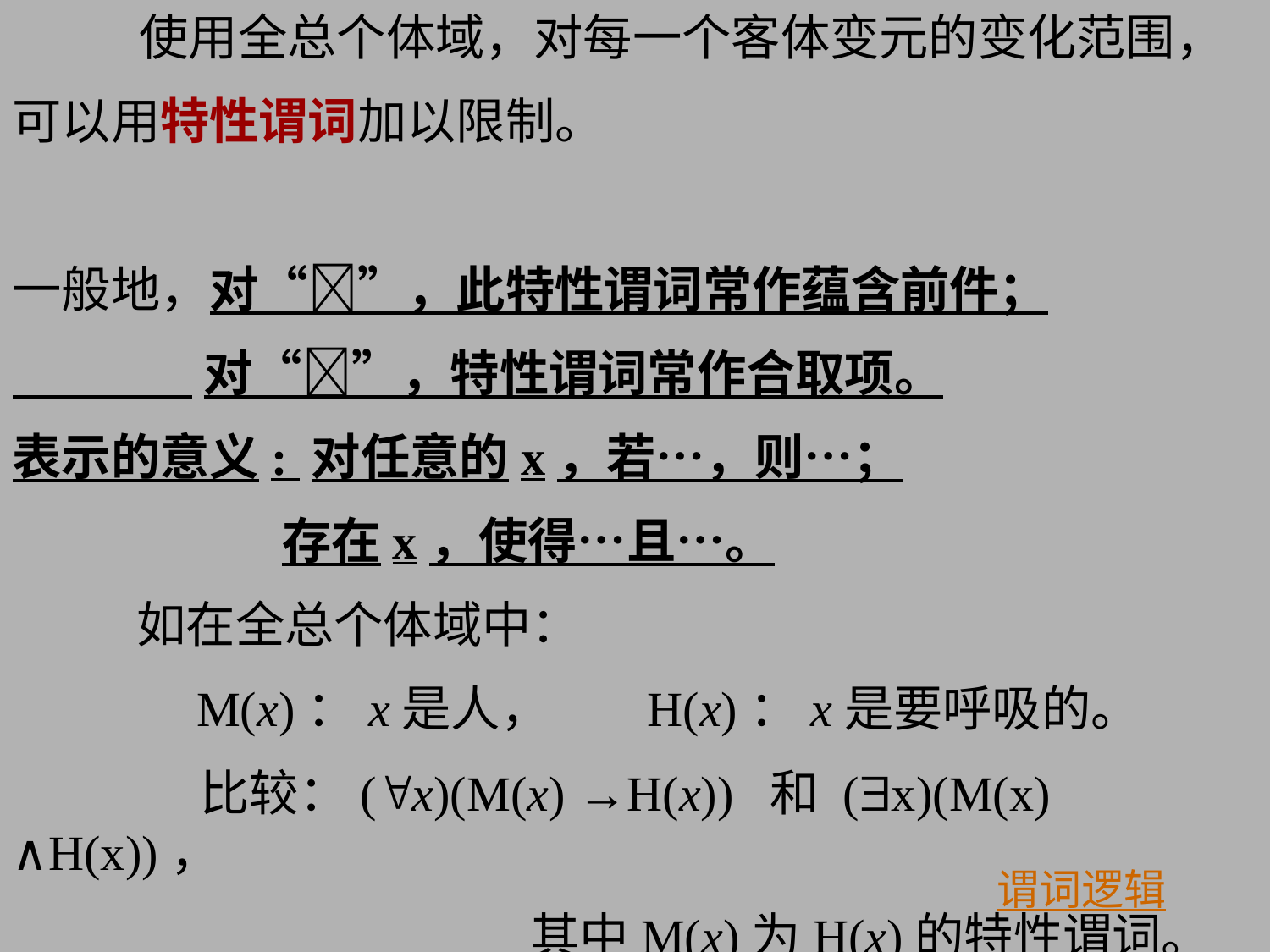

使用全总个体域，对每一个客体变元的变化范围，
可以用特性谓词加以限制。

一般地，对“∀”，此特性谓词常作蕴含前件；
                对“∃”，特性谓词常作合取项。
表示的意义: 对任意的x，若…，则…；
                       存在x，使得…且…。
            如在全总个体域中：
               M(x)：x是人，	H(x)：x是要呼吸的。
                比较：(∀x)(M(x) →H(x))  和 (∃x)(M(x) ∧H(x))，
                                              其中M(x)为H(x)的特性谓词。

谓词逻辑